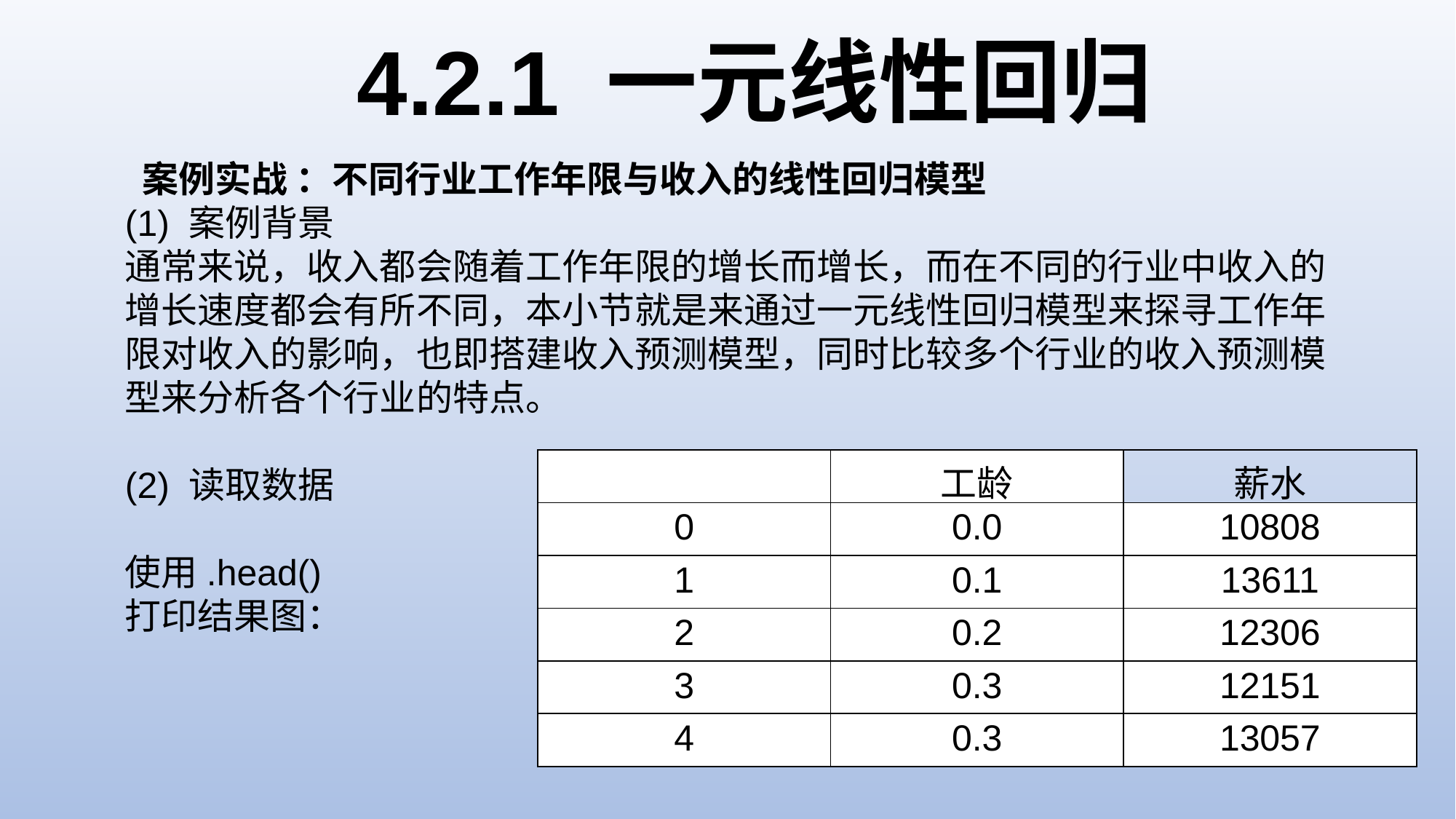

4.2.1 一元线性回归
 案例实战 ：不同行业工作年限与收入的线性回归模型
(1) 案例背景
通常来说，收入都会随着工作年限的增长而增长，而在不同的行业中收入的增长速度都会有所不同，本小节就是来通过一元线性回归模型来探寻工作年限对收入的影响，也即搭建收入预测模型，同时比较多个行业的收入预测模型来分析各个行业的特点。

(2) 读取数据

使用.head()
打印结果图：

|  | 工龄 | 薪水 |
| --- | --- | --- |
| 0 | 0.0 | 10808 |
| 1 | 0.1 | 13611 |
| 2 | 0.2 | 12306 |
| 3 | 0.3 | 12151 |
| 4 | 0.3 | 13057 |